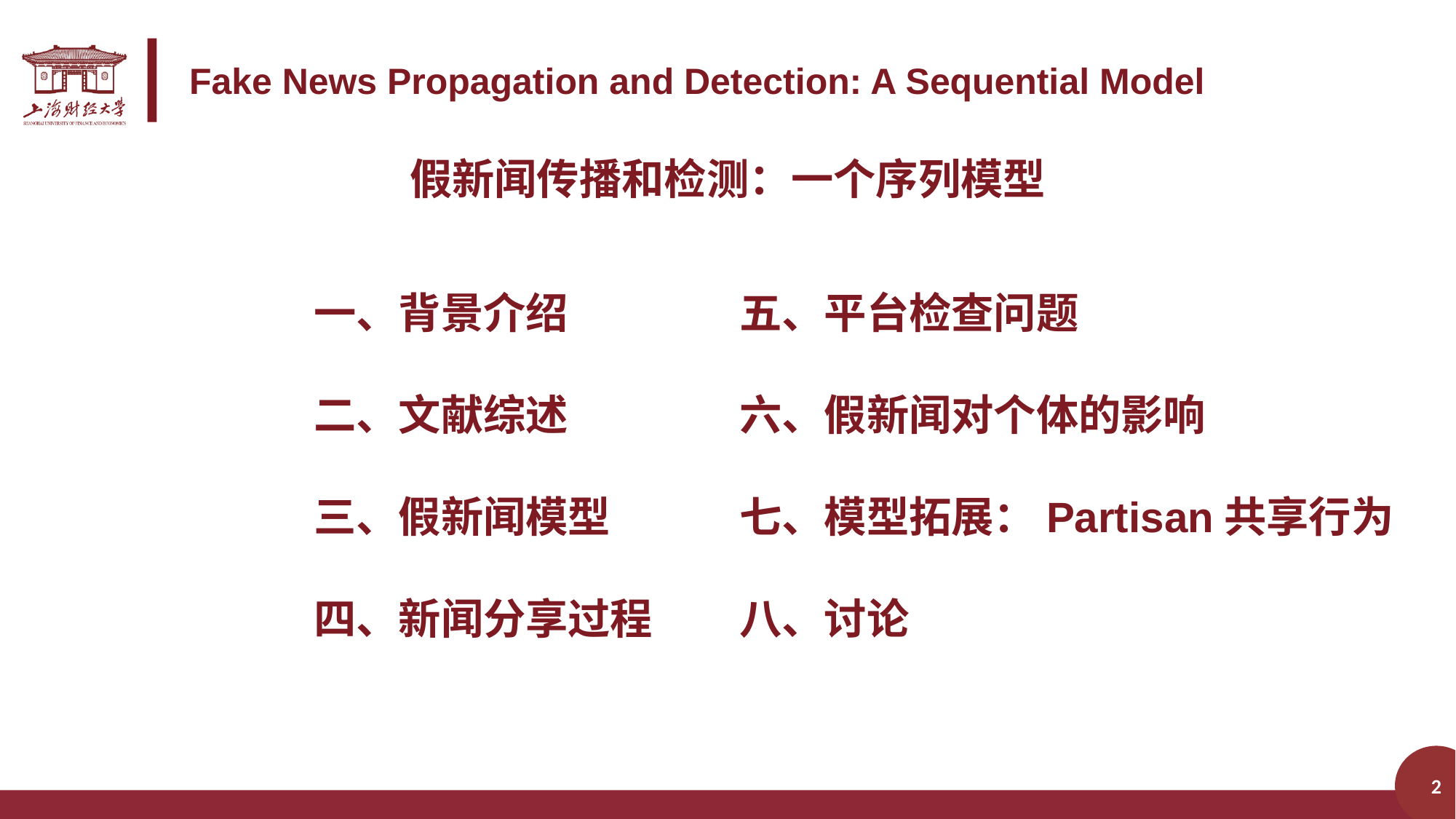

# Fake News Propagation and Detection: A Sequential Model
假新闻传播和检测：一个序列模型
一、背景介绍
二、文献综述
三、假新闻模型
四、新闻分享过程

五、平台检查问题
六、假新闻对个体的影响
七、模型拓展：Partisan共享行为
八、讨论